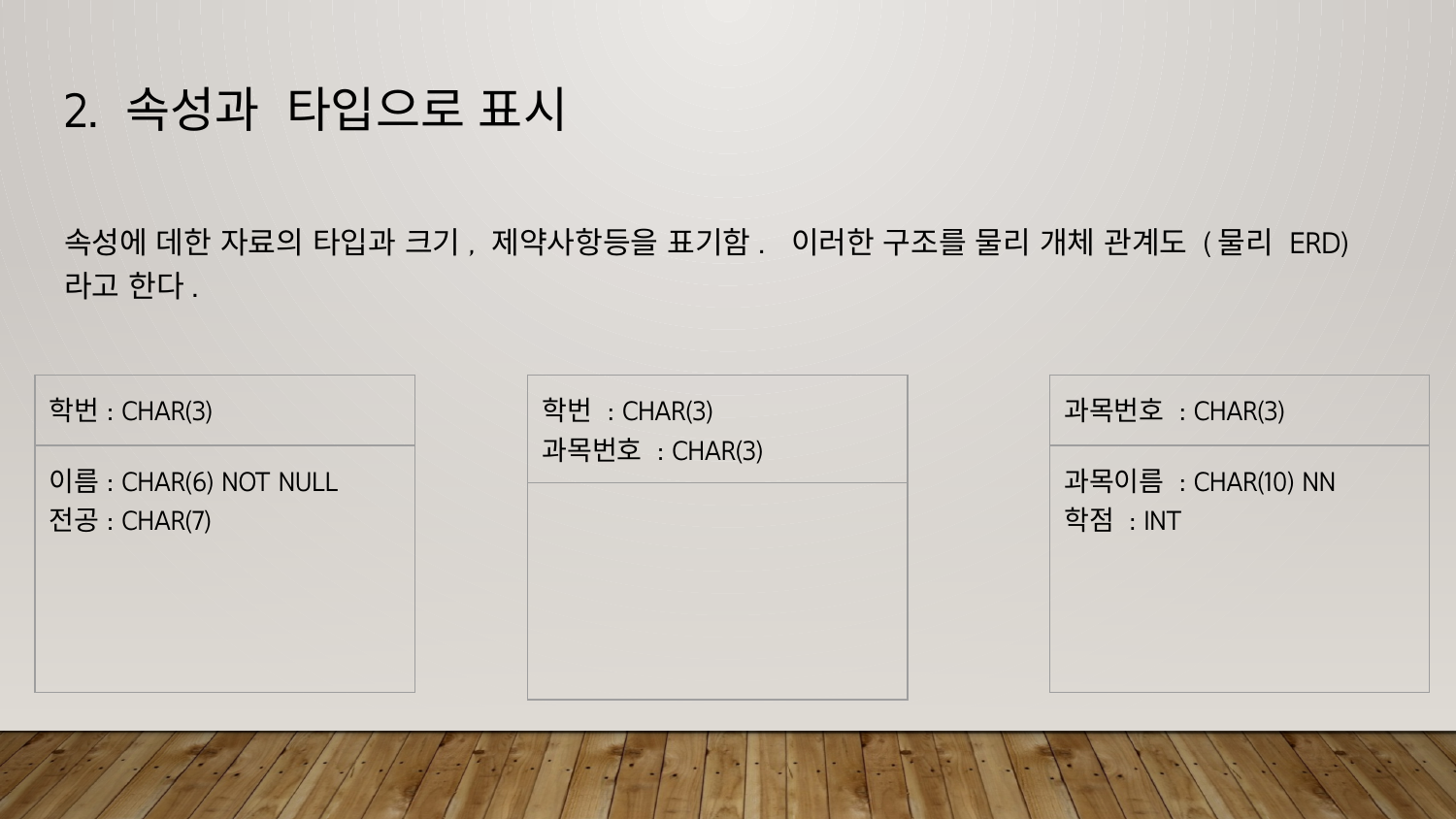

# 2. 속성과  타입으로 표시
속성에 데한 자료의 타입과 크기, 제약사항등을 표기함.  이러한 구조를 물리 개체 관계도 (물리 ERD) 라고 한다.
| 학번: CHAR(3) |
| --- |
| 이름: CHAR(6) NOT NULL 전공: CHAR(7) |
| 학번 : CHAR(3) 과목번호 : CHAR(3) |
| --- |
|  |
| 과목번호 : CHAR(3) |
| --- |
| 과목이름 : CHAR(10) NN 학점 : INT |